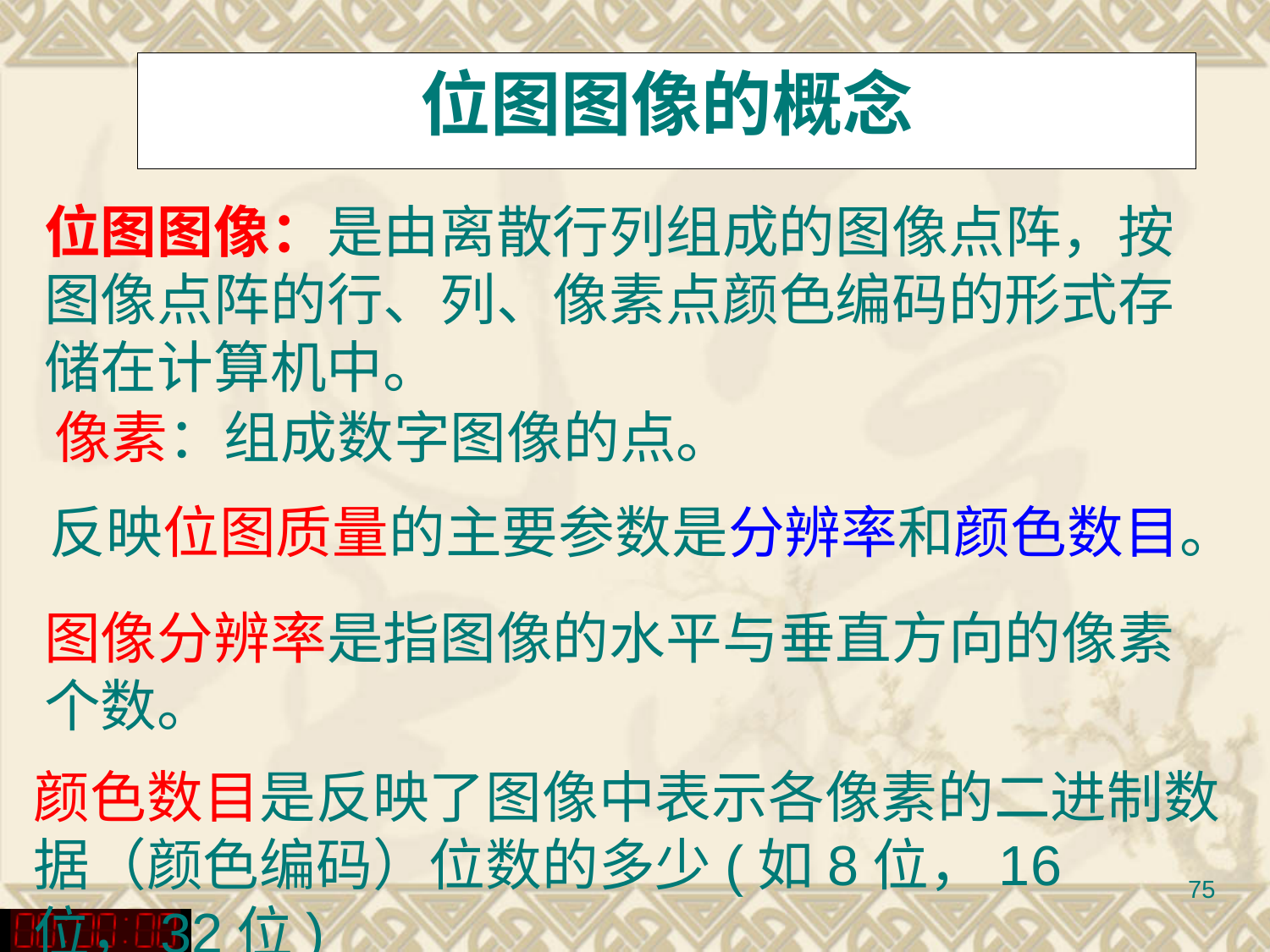

# 位图图像的概念
位图图像：是由离散行列组成的图像点阵，按图像点阵的行、列、像素点颜色编码的形式存储在计算机中。
像素：组成数字图像的点。
反映位图质量的主要参数是分辨率和颜色数目。
图像分辨率是指图像的水平与垂直方向的像素个数。
颜色数目是反映了图像中表示各像素的二进制数据（颜色编码）位数的多少(如8位，16位，32位)
75